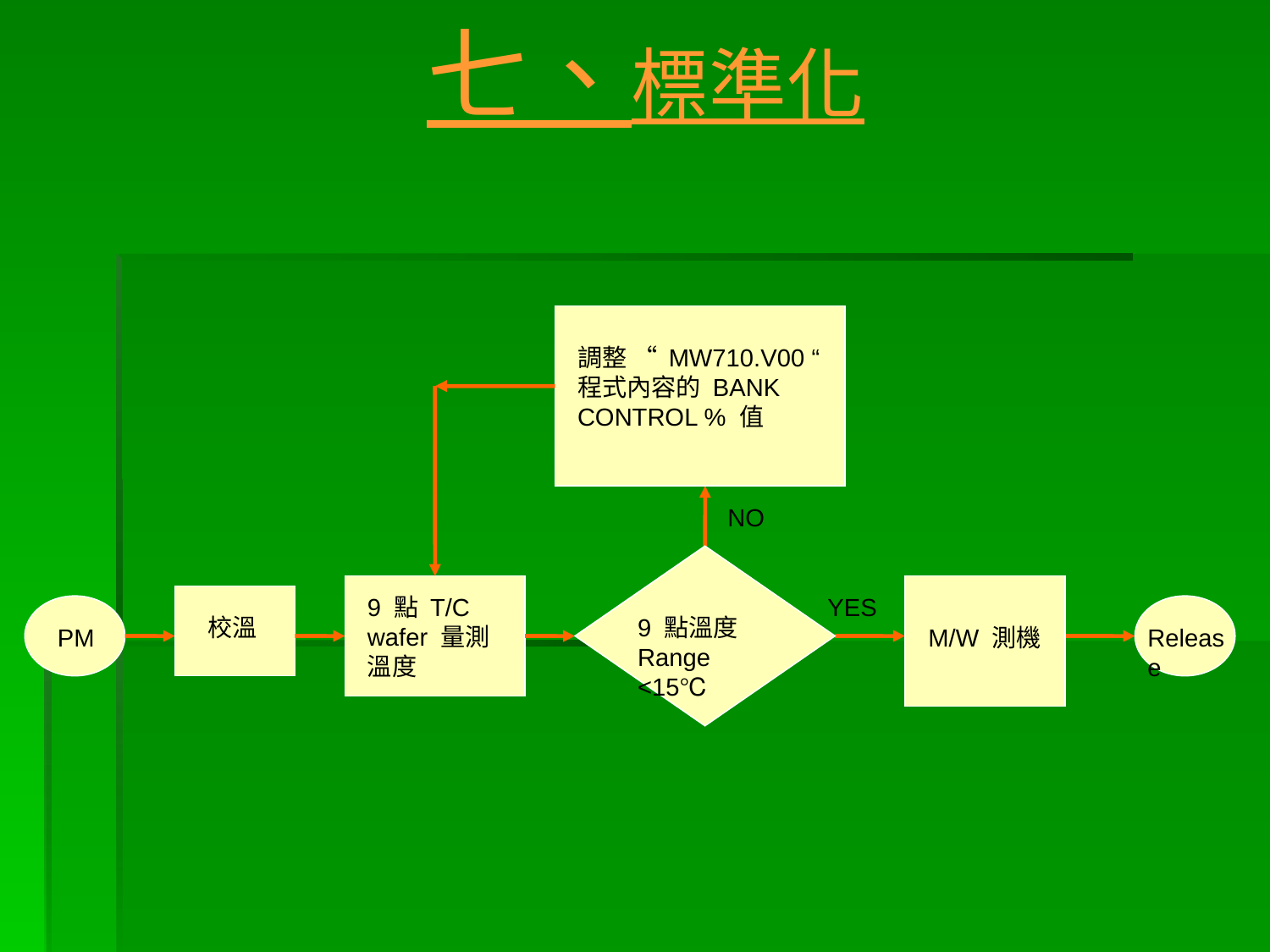

# 七、標準化

調整 “ MW710.V00 “
程式內容的 BANK CONTROL % 值

NO

9 點 T/C wafer 量測溫度
YES

校溫
9 點溫度    Range <15℃
PM
M/W 測機
Release